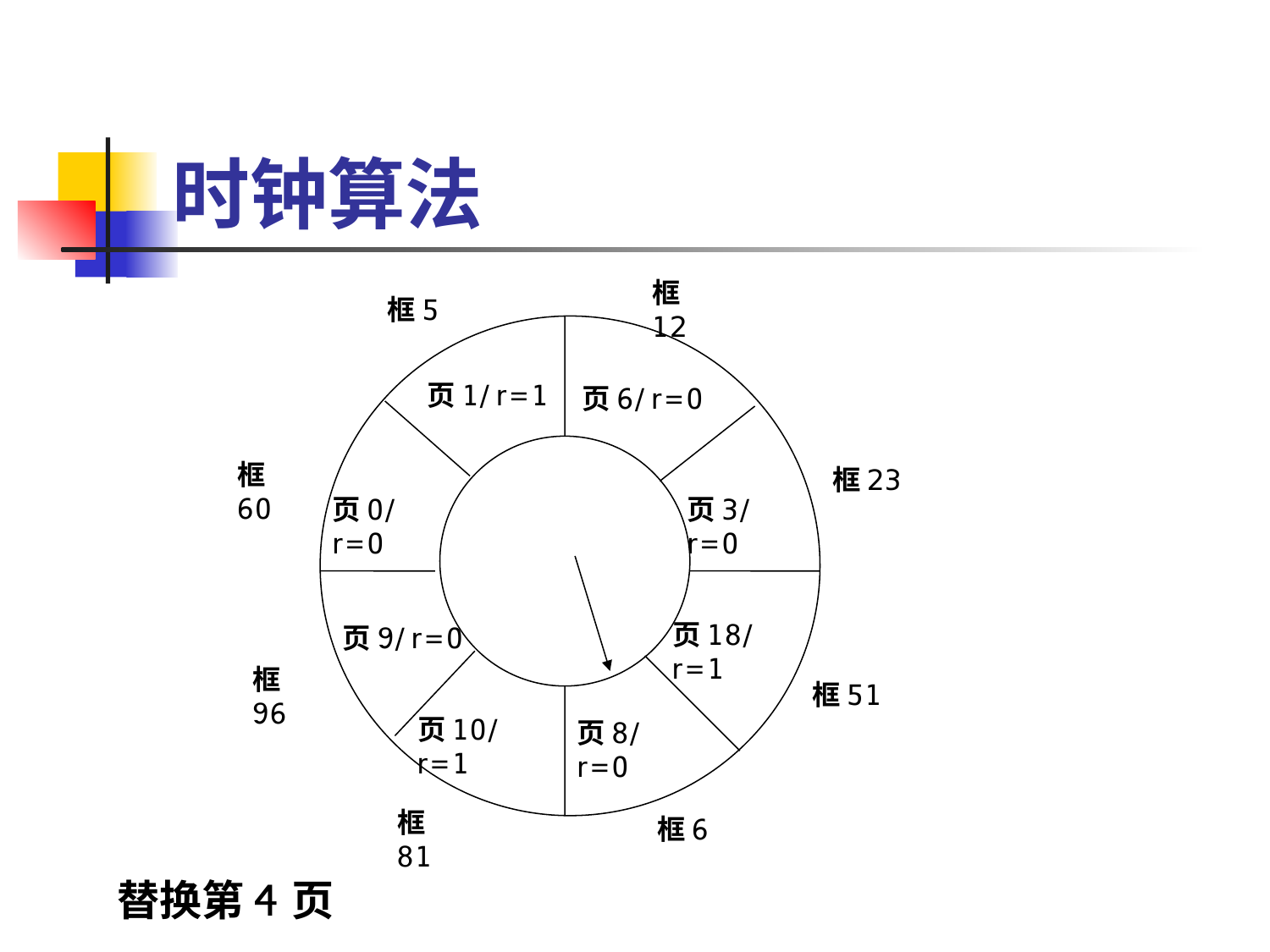

# 时钟算法
框12
框5

页1/r=1
页6/r=0

框60
框23
页0/r=0
页3/r=0

页18/r=1
页9/r=0

框96

框51

页10/r=1
页8/r=0
框81
框6
替换第4页